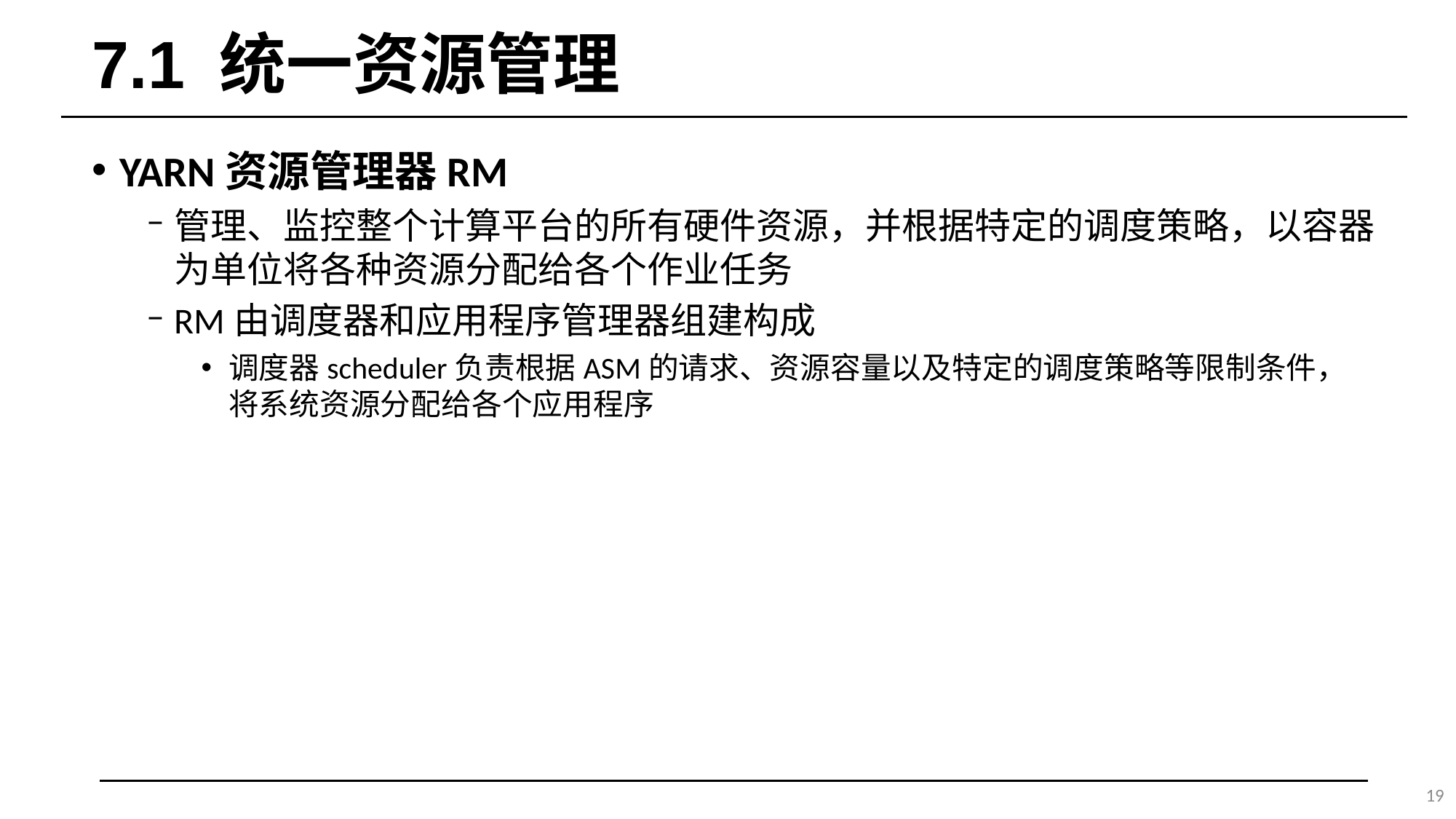

# 7.1 统一资源管理
YARN资源管理器RM
管理、监控整个计算平台的所有硬件资源，并根据特定的调度策略，以容器为单位将各种资源分配给各个作业任务
RM由调度器和应用程序管理器组建构成
调度器scheduler负责根据ASM的请求、资源容量以及特定的调度策略等限制条件，将系统资源分配给各个应用程序
19